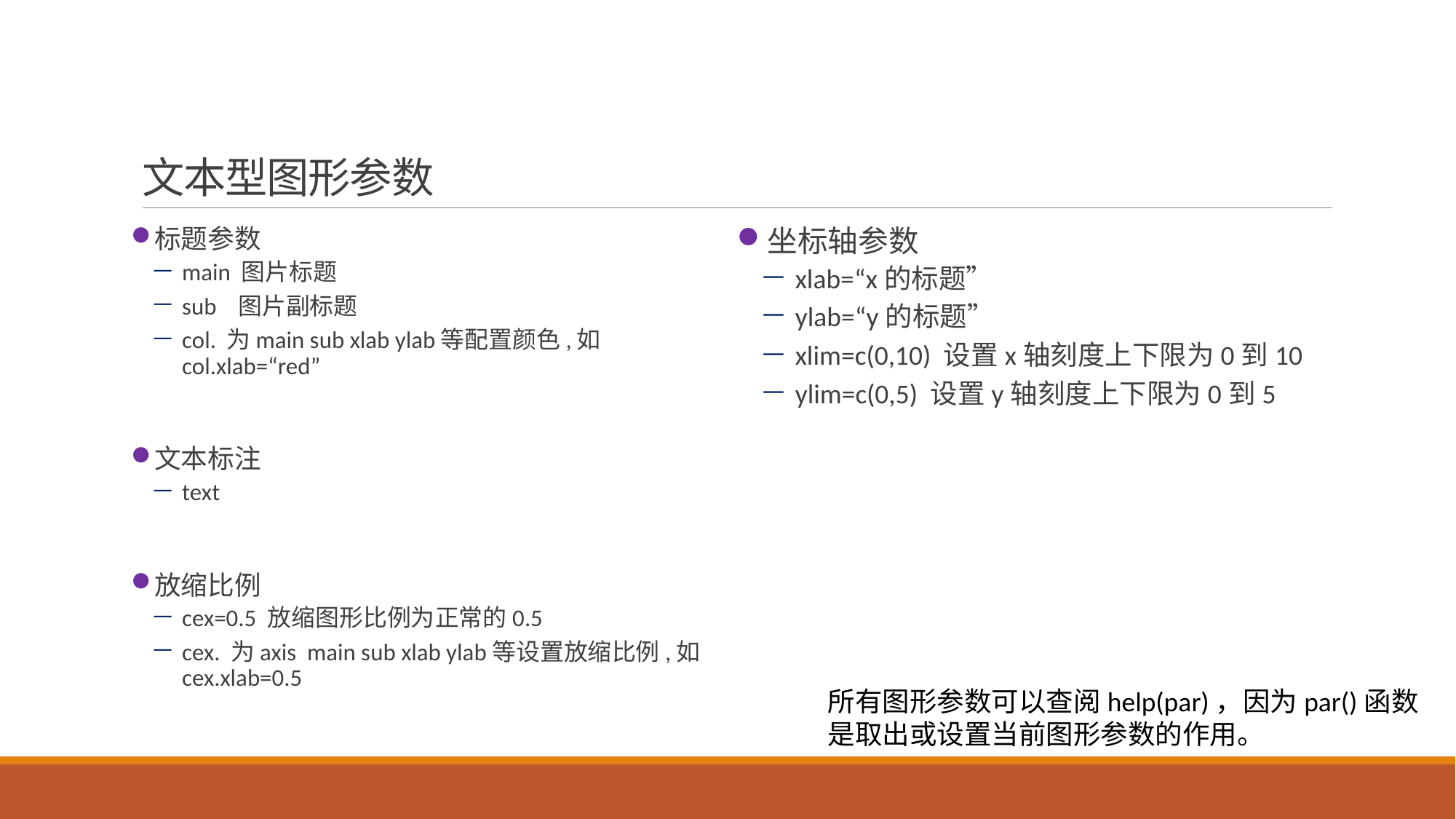

# 文本型图形参数
标题参数
main 图片标题
sub   图片副标题
col. 为main sub xlab ylab等配置颜色,如col.xlab=“red”

文本标注
text

放缩比例
cex=0.5 放缩图形比例为正常的0.5
cex. 为axis  main sub xlab ylab等设置放缩比例,如cex.xlab=0.5

坐标轴参数
xlab=“x的标题”
ylab=“y的标题”
xlim=c(0,10) 设置x轴刻度上下限为0到10
ylim=c(0,5) 设置y轴刻度上下限为0到5
所有图形参数可以查阅help(par)，因为par()函数是取出或设置当前图形参数的作用。